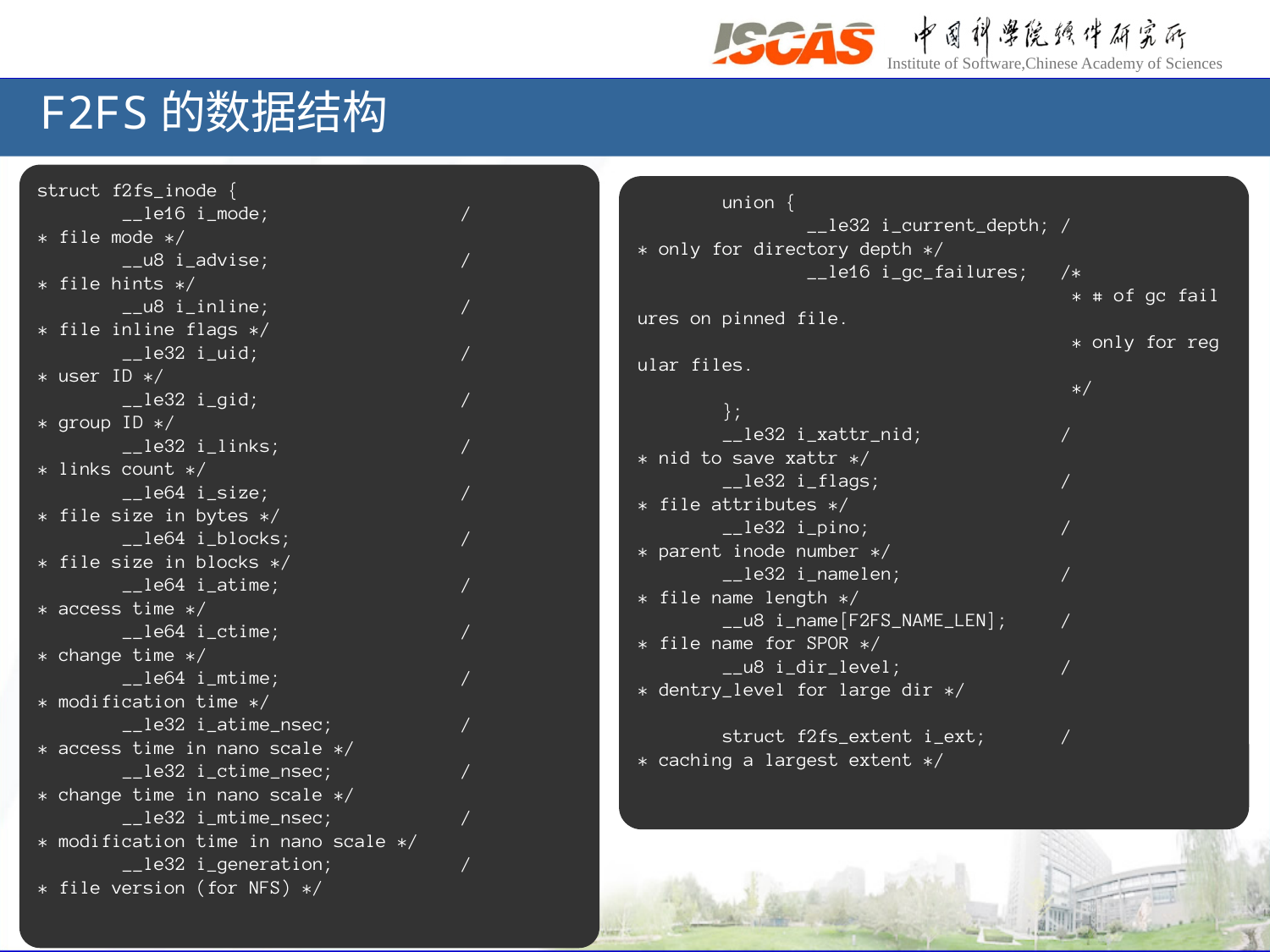

# F2FS的数据结构
struct f2fs_inode {
        __le16 i_mode;                  /* file mode */
        __u8 i_advise;                  /* file hints */
        __u8 i_inline;                  /* file inline flags */
        __le32 i_uid;                   /* user ID */
        __le32 i_gid;                   /* group ID */
        __le32 i_links;                 /* links count */
        __le64 i_size;                  /* file size in bytes */
        __le64 i_blocks;                /* file size in blocks */
        __le64 i_atime;                 /* access time */
        __le64 i_ctime;                 /* change time */
        __le64 i_mtime;                 /* modification time */
        __le32 i_atime_nsec;            /* access time in nano scale */
        __le32 i_ctime_nsec;            /* change time in nano scale */
        __le32 i_mtime_nsec;            /* modification time in nano scale */
        __le32 i_generation;            /* file version (for NFS) */

        union {
                __le32 i_current_depth; /* only for directory depth */
                __le16 i_gc_failures;   /*
                                         * # of gc failures on pinned file.
                                         * only for regular files.
                                         */
        };
        __le32 i_xattr_nid;             /* nid to save xattr */
        __le32 i_flags;                 /* file attributes */
        __le32 i_pino;                  /* parent inode number */
        __le32 i_namelen;               /* file name length */
        __u8 i_name[F2FS_NAME_LEN];     /* file name for SPOR */
        __u8 i_dir_level;               /* dentry_level for large dir */
        struct f2fs_extent i_ext;       /* caching a largest extent */